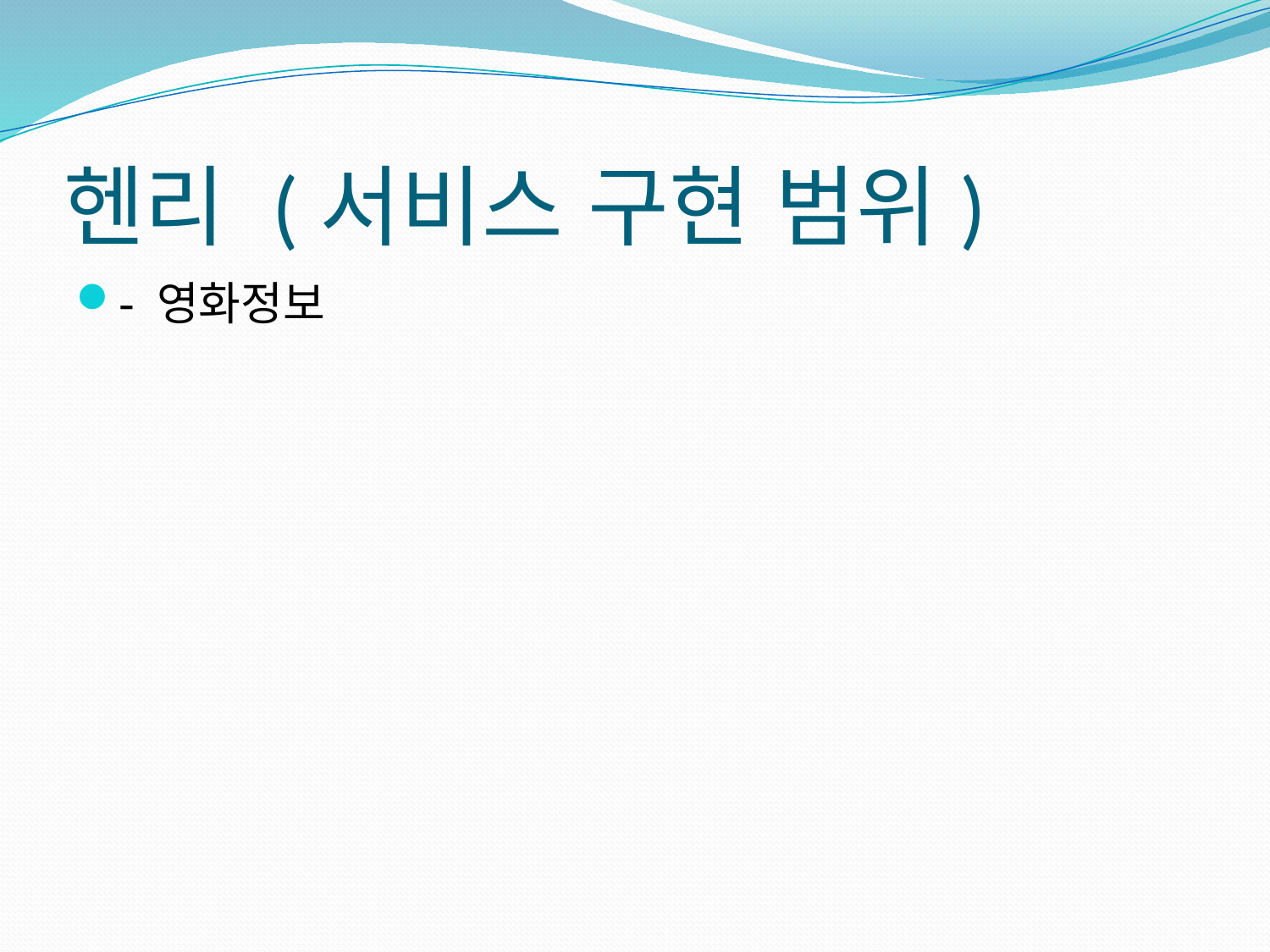

# 헨리 (서비스 구현 범위)
- 영화정보